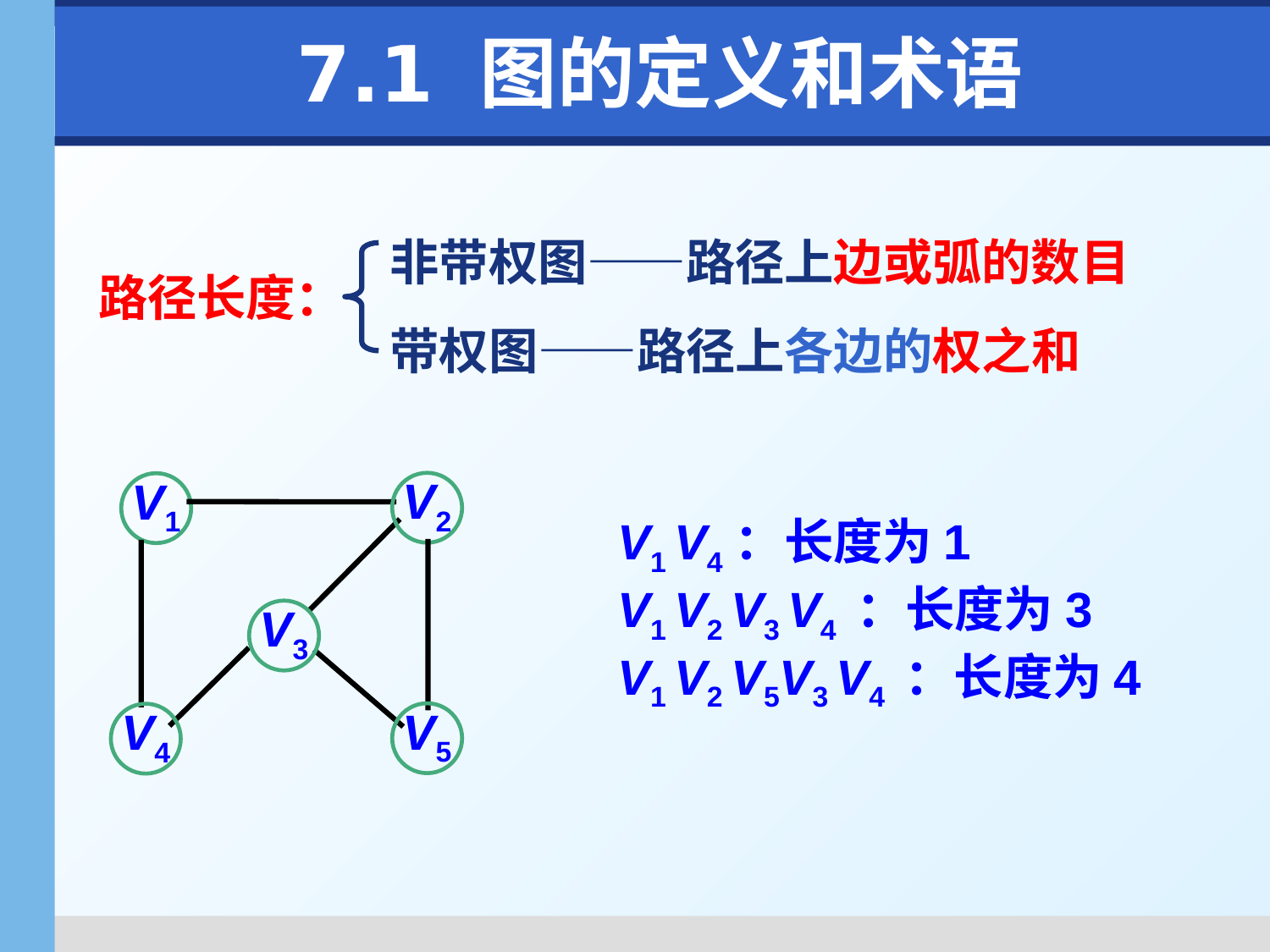

# 7.1 图的定义和术语
非带权图——路径上边或弧的数目
带权图——路径上各边的权之和

路径长度：
V2
V1

V3

V5
V4

V1 V4：长度为1
V1 V2 V3 V4 ：长度为3
V1 V2 V5V3 V4 ：长度为4